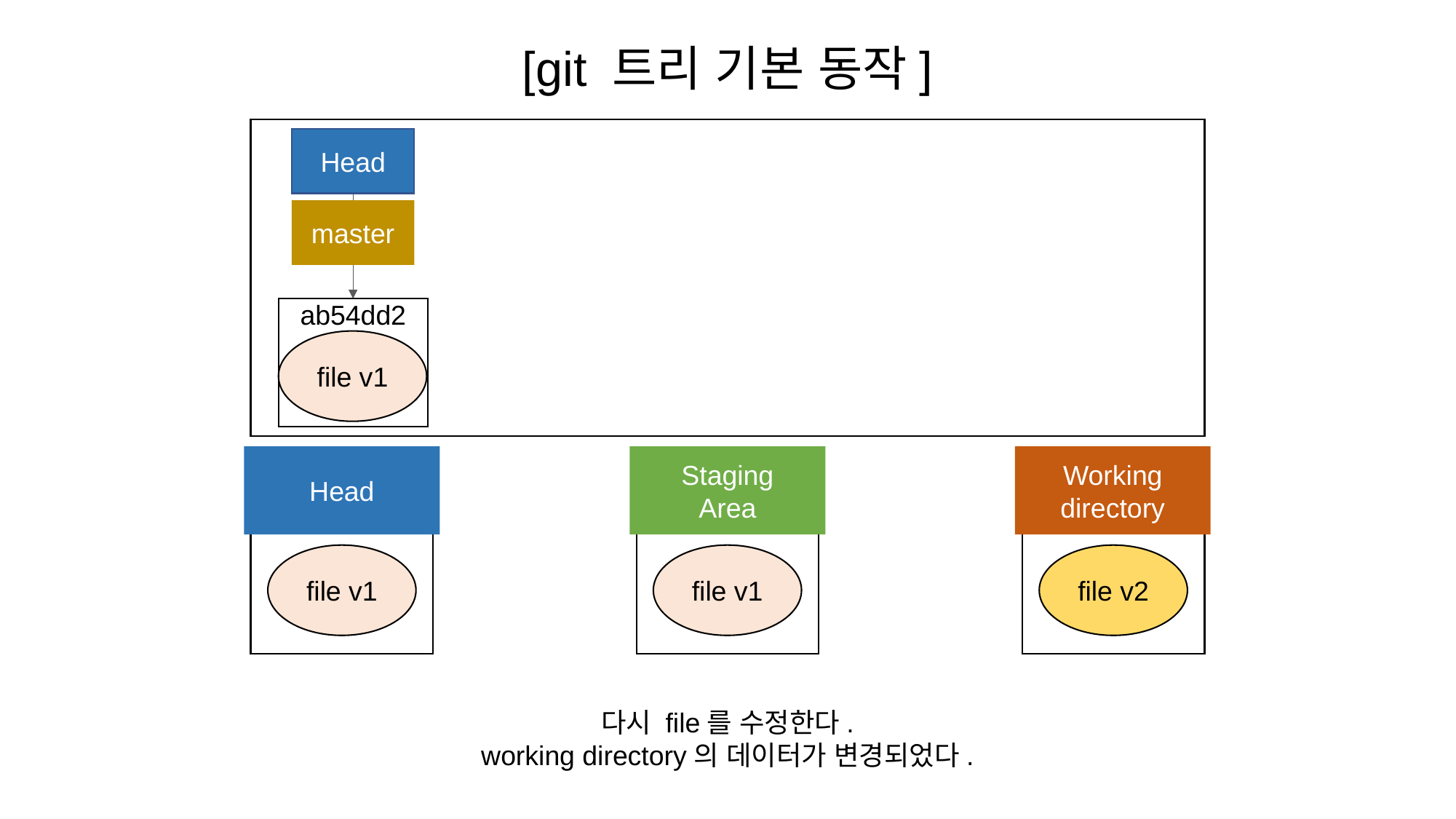

[git 트리 기본 동작]

Head
master
ab54dd2

file v1
Head
Staging
Area
Working
directory

file v1
file v1
file v2
다시 file를 수정한다.
working directory의 데이터가 변경되었다.